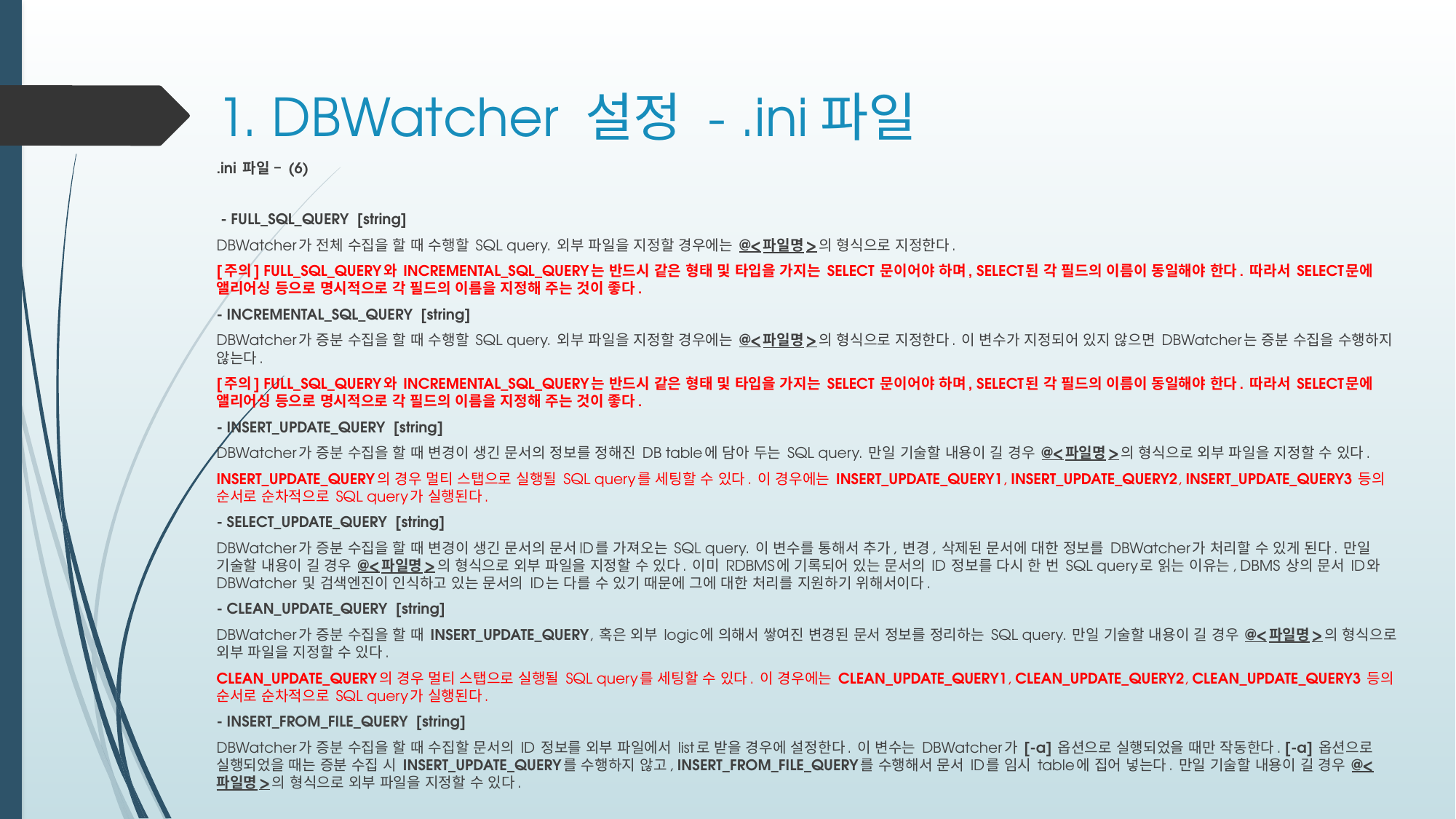

# 1. DBWatcher 설정 - .ini파일
.ini 파일 – (6)

 - FULL_SQL_QUERY  [string]
DBWatcher가 전체 수집을 할 때 수행할 SQL query. 외부 파일을 지정할 경우에는 @<파일명>의 형식으로 지정한다.
[주의] FULL_SQL_QUERY와 INCREMENTAL_SQL_QUERY는 반드시 같은 형태 및 타입을 가지는 SELECT 문이어야 하며, SELECT된 각 필드의 이름이 동일해야 한다. 따라서 SELECT문에 앨리어싱 등으로 명시적으로 각 필드의 이름을 지정해 주는 것이 좋다.
- INCREMENTAL_SQL_QUERY  [string]
DBWatcher가 증분 수집을 할 때 수행할 SQL query. 외부 파일을 지정할 경우에는 @<파일명>의 형식으로 지정한다. 이 변수가 지정되어 있지 않으면 DBWatcher는 증분 수집을 수행하지 않는다.
[주의] FULL_SQL_QUERY와 INCREMENTAL_SQL_QUERY는 반드시 같은 형태 및 타입을 가지는 SELECT 문이어야 하며, SELECT된 각 필드의 이름이 동일해야 한다. 따라서 SELECT문에 앨리어싱 등으로 명시적으로 각 필드의 이름을 지정해 주는 것이 좋다.
- INSERT_UPDATE_QUERY  [string]
DBWatcher가 증분 수집을 할 때 변경이 생긴 문서의 정보를 정해진 DB table에 담아 두는 SQL query. 만일 기술할 내용이 길 경우 @<파일명>의 형식으로 외부 파일을 지정할 수 있다.
INSERT_UPDATE_QUERY의 경우 멀티 스탭으로 실행될 SQL query를 세팅할 수 있다. 이 경우에는 INSERT_UPDATE_QUERY1, INSERT_UPDATE_QUERY2, INSERT_UPDATE_QUERY3 등의 순서로 순차적으로 SQL query가 실행된다.
- SELECT_UPDATE_QUERY  [string]
DBWatcher가 증분 수집을 할 때 변경이 생긴 문서의 문서ID를 가져오는 SQL query. 이 변수를 통해서 추가, 변경, 삭제된 문서에 대한 정보를 DBWatcher가 처리할 수 있게 된다. 만일 기술할 내용이 길 경우 @<파일명>의 형식으로 외부 파일을 지정할 수 있다. 이미 RDBMS에 기록되어 있는 문서의 ID 정보를 다시 한 번 SQL query로 읽는 이유는, DBMS 상의 문서 ID와 DBWatcher 및 검색엔진이 인식하고 있는 문서의 ID는 다를 수 있기 때문에 그에 대한 처리를 지원하기 위해서이다.
- CLEAN_UPDATE_QUERY  [string]
DBWatcher가 증분 수집을 할 때 INSERT_UPDATE_QUERY, 혹은 외부 logic에 의해서 쌓여진 변경된 문서 정보를 정리하는 SQL query. 만일 기술할 내용이 길 경우 @<파일명>의 형식으로 외부 파일을 지정할 수 있다.
CLEAN_UPDATE_QUERY의 경우 멀티 스탭으로 실행될 SQL query를 세팅할 수 있다. 이 경우에는 CLEAN_UPDATE_QUERY1, CLEAN_UPDATE_QUERY2, CLEAN_UPDATE_QUERY3 등의 순서로 순차적으로 SQL query가 실행된다.
- INSERT_FROM_FILE_QUERY  [string]
DBWatcher가 증분 수집을 할 때 수집할 문서의 ID 정보를 외부 파일에서 list로 받을 경우에 설정한다. 이 변수는 DBWatcher가 [-a] 옵션으로 실행되었을 때만 작동한다. [-a] 옵션으로 실행되었을 때는 증분 수집 시 INSERT_UPDATE_QUERY를 수행하지 않고, INSERT_FROM_FILE_QUERY를 수행해서 문서 ID를 임시 table에 집어 넣는다. 만일 기술할 내용이 길 경우 @<파일명>의 형식으로 외부 파일을 지정할 수 있다.